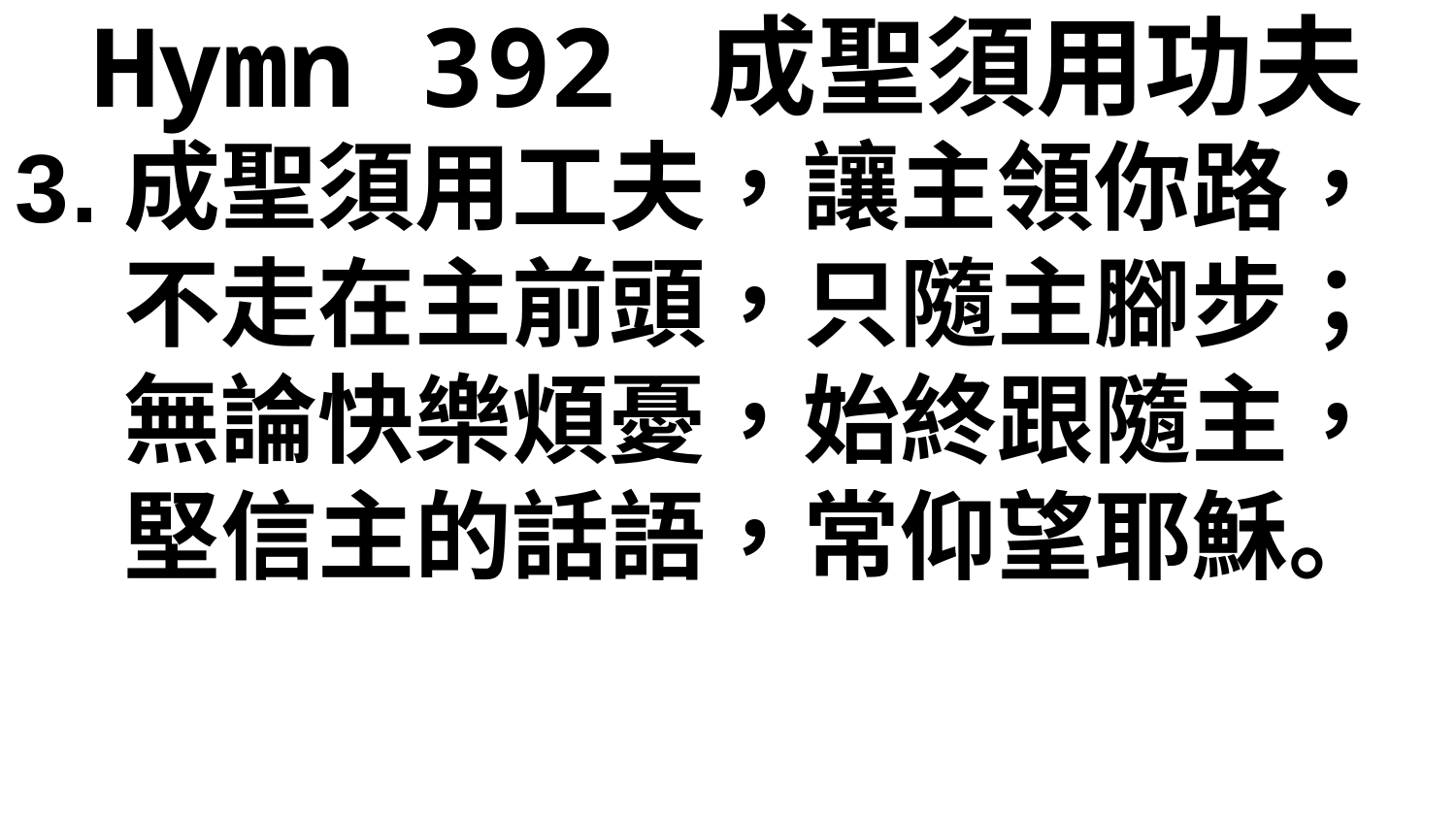

# Hymn 392 成聖須用功夫
成聖須用工夫，讓主領你路，不走在主前頭，只隨主腳步；無論快樂煩憂，始終跟隨主，堅信主的話語，常仰望耶穌。